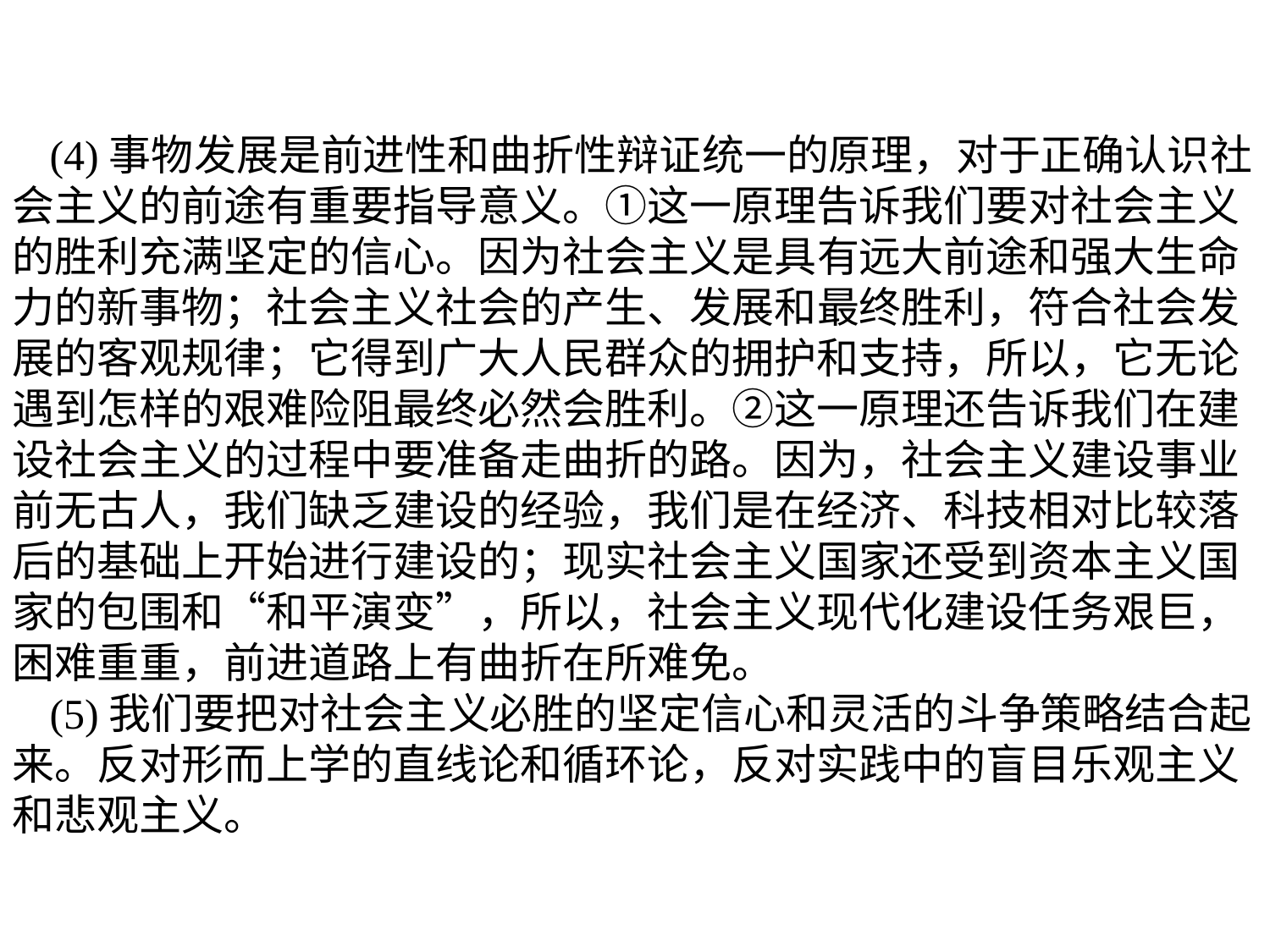

(4)事物发展是前进性和曲折性辩证统一的原理，对于正确认识社会主义的前途有重要指导意义。①这一原理告诉我们要对社会主义的胜利充满坚定的信心。因为社会主义是具有远大前途和强大生命力的新事物；社会主义社会的产生、发展和最终胜利，符合社会发展的客观规律；它得到广大人民群众的拥护和支持，所以，它无论遇到怎样的艰难险阻最终必然会胜利。②这一原理还告诉我们在建设社会主义的过程中要准备走曲折的路。因为，社会主义建设事业前无古人，我们缺乏建设的经验，我们是在经济、科技相对比较落后的基础上开始进行建设的；现实社会主义国家还受到资本主义国家的包围和“和平演变”，所以，社会主义现代化建设任务艰巨，困难重重，前进道路上有曲折在所难免。
(5)我们要把对社会主义必胜的坚定信心和灵活的斗争策略结合起来。反对形而上学的直线论和循环论，反对实践中的盲目乐观主义和悲观主义。